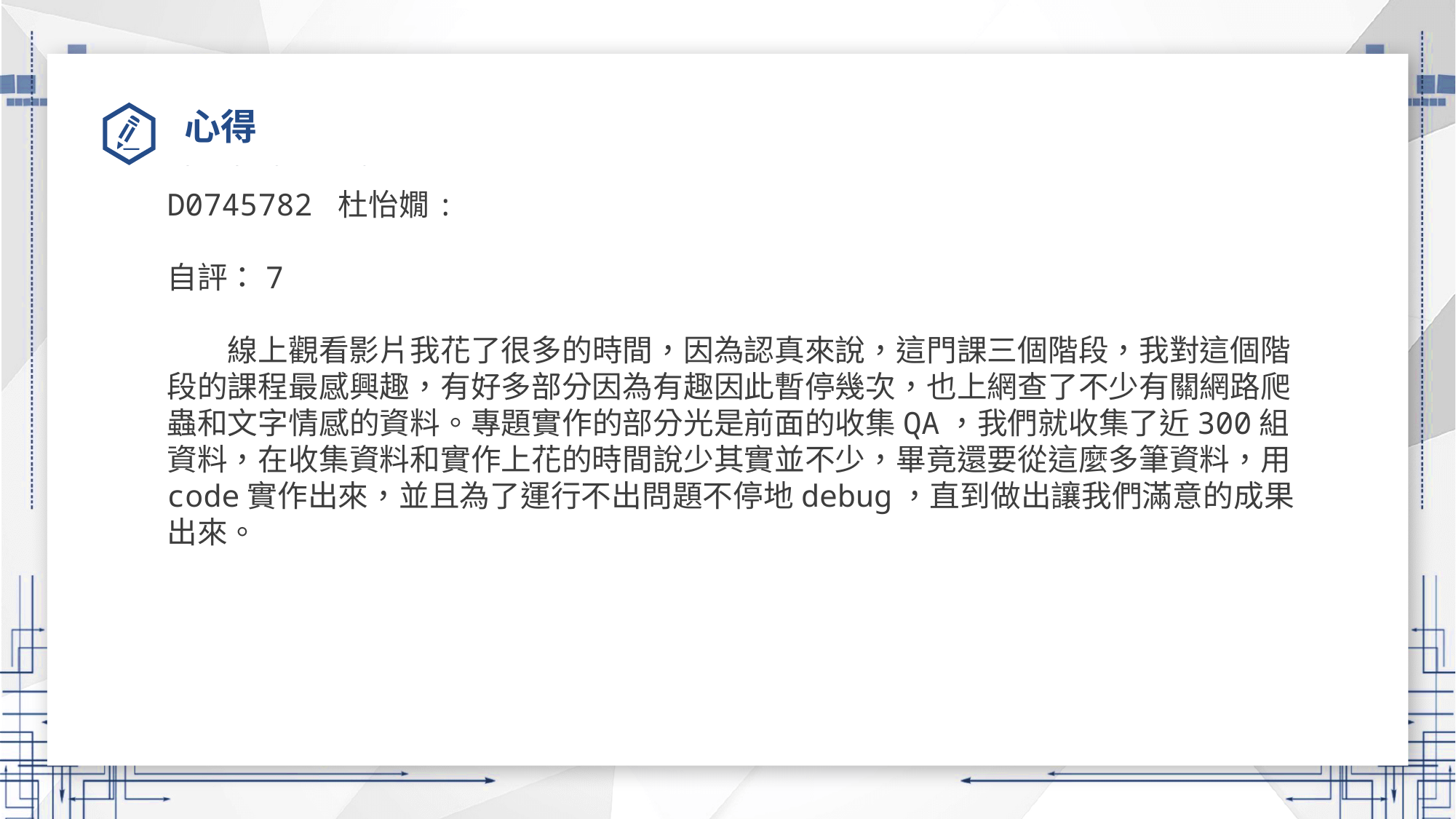

# 心得

D0745782 杜怡嫺:

自評：7
　　線上觀看影片我花了很多的時間，因為認真來說，這門課三個階段，我對這個階段的課程最感興趣，有好多部分因為有趣因此暫停幾次，也上網查了不少有關網路爬蟲和文字情感的資料。專題實作的部分光是前面的收集QA，我們就收集了近300組資料，在收集資料和實作上花的時間說少其實並不少，畢竟還要從這麼多筆資料，用code實作出來，並且為了運行不出問題不停地debug，直到做出讓我們滿意的成果出來。